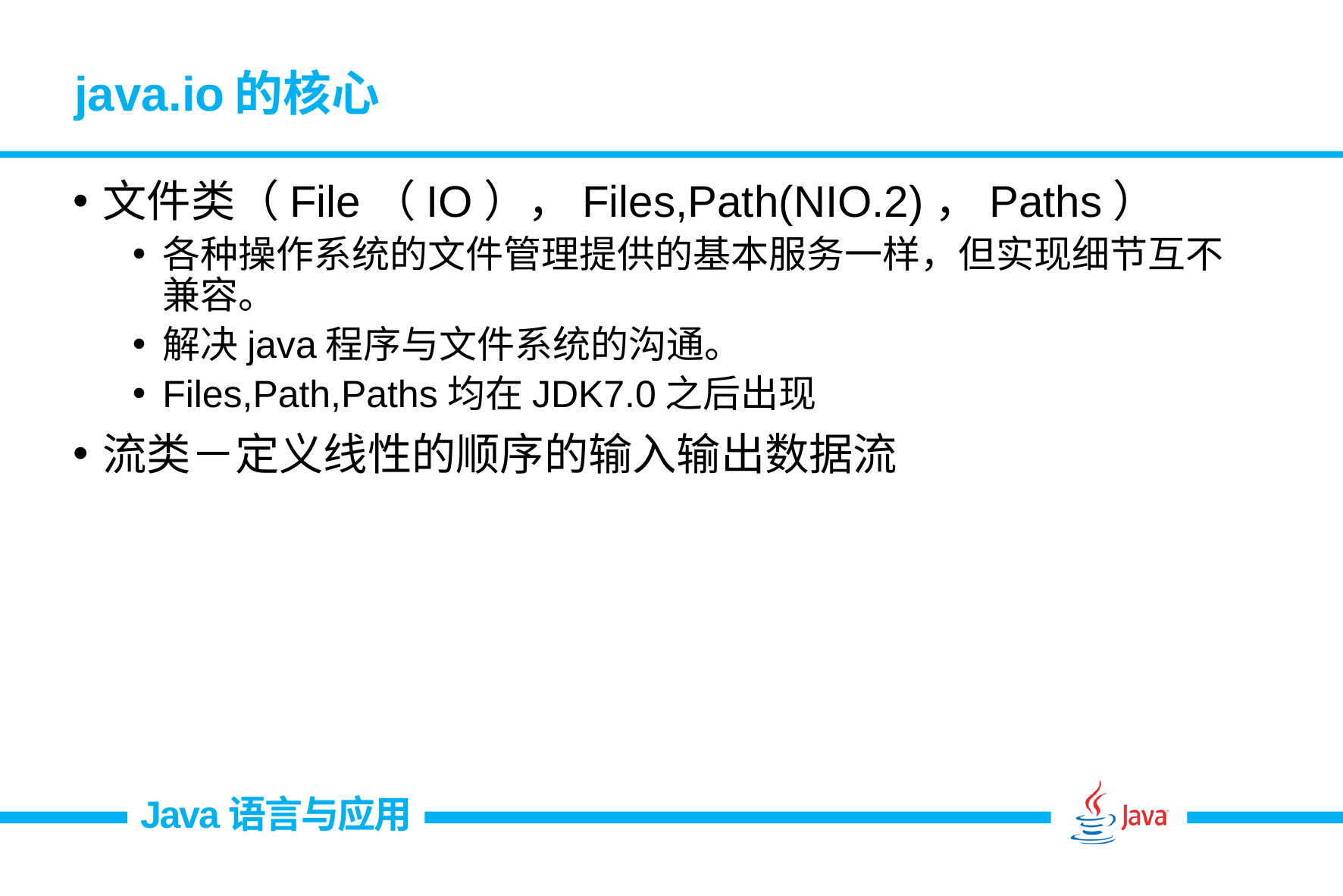

# java.io的核心
文件类（File（IO），Files,Path(NIO.2)，Paths）
各种操作系统的文件管理提供的基本服务一样，但实现细节互不兼容。
解决java程序与文件系统的沟通。
Files,Path,Paths均在JDK7.0之后出现
流类－定义线性的顺序的输入输出数据流
6